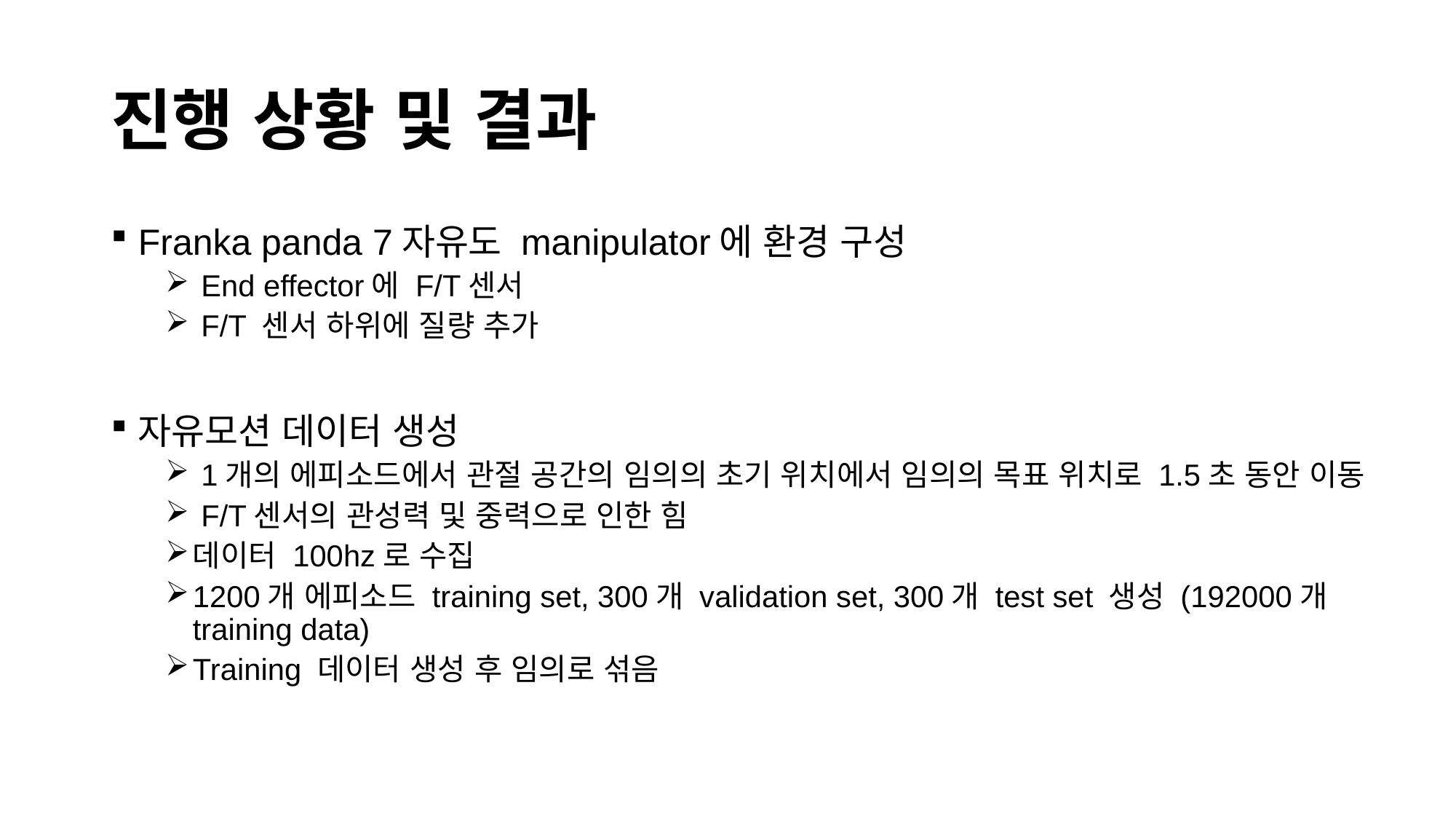

# 진행 상황 및 결과
Franka panda 7자유도 manipulator에 환경 구성
 End effector에 F/T센서
 F/T 센서 하위에 질량 추가

자유모션 데이터 생성
 1개의 에피소드에서 관절 공간의 임의의 초기 위치에서 임의의 목표 위치로 1.5초 동안 이동
 F/T센서의 관성력 및 중력으로 인한 힘
데이터 100hz로 수집
1200개 에피소드 training set, 300개 validation set, 300개 test set 생성 (192000개 training data)
Training 데이터 생성 후 임의로 섞음